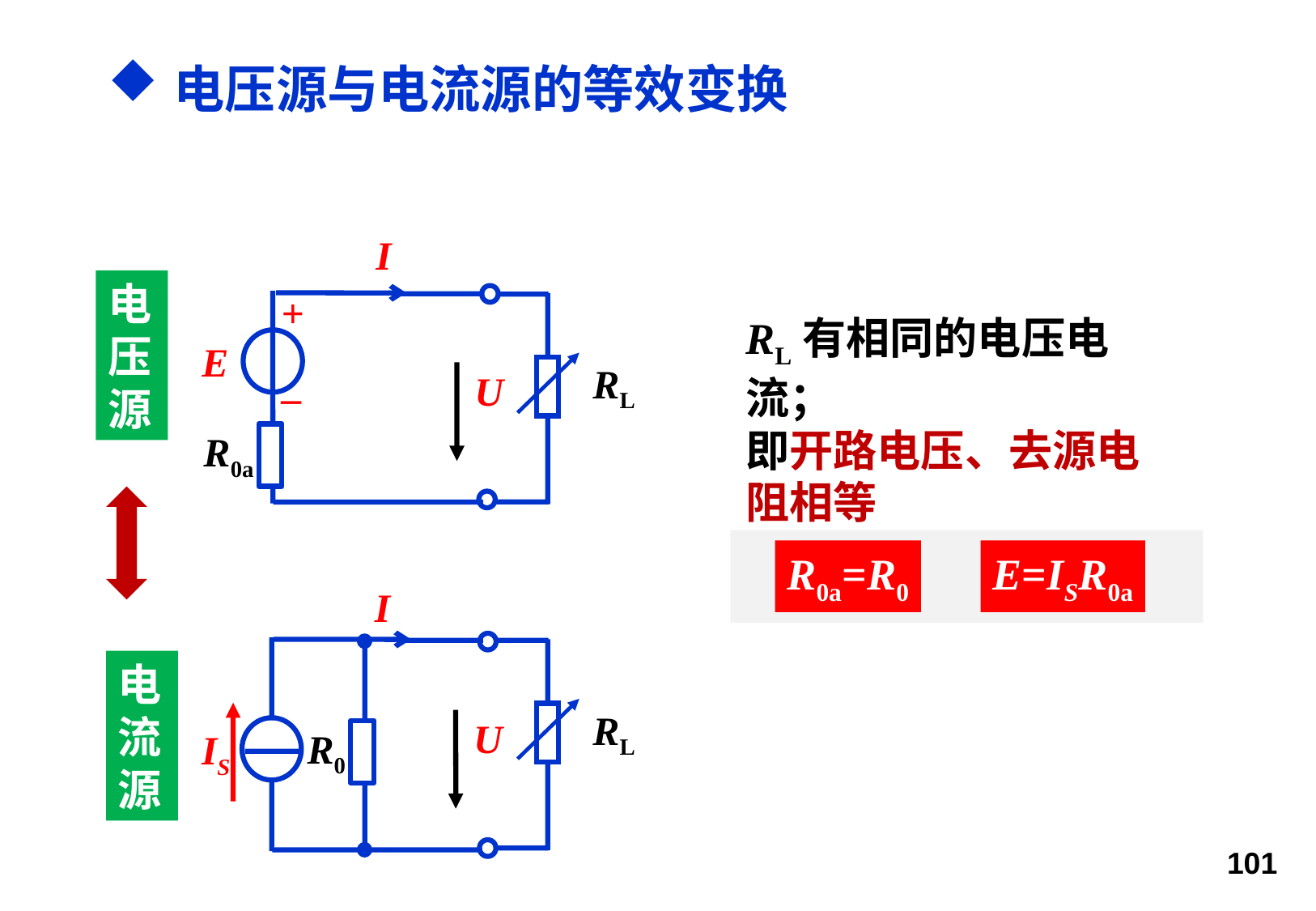

电压源与电流源的等效变换
I
+

E
_
U

R0a

电压源

RL

RL有相同的电压电流；
即开路电压、去源电阻相等

R0a=R0
E=ISR0a
I

U

IS

R0

RL

电流源